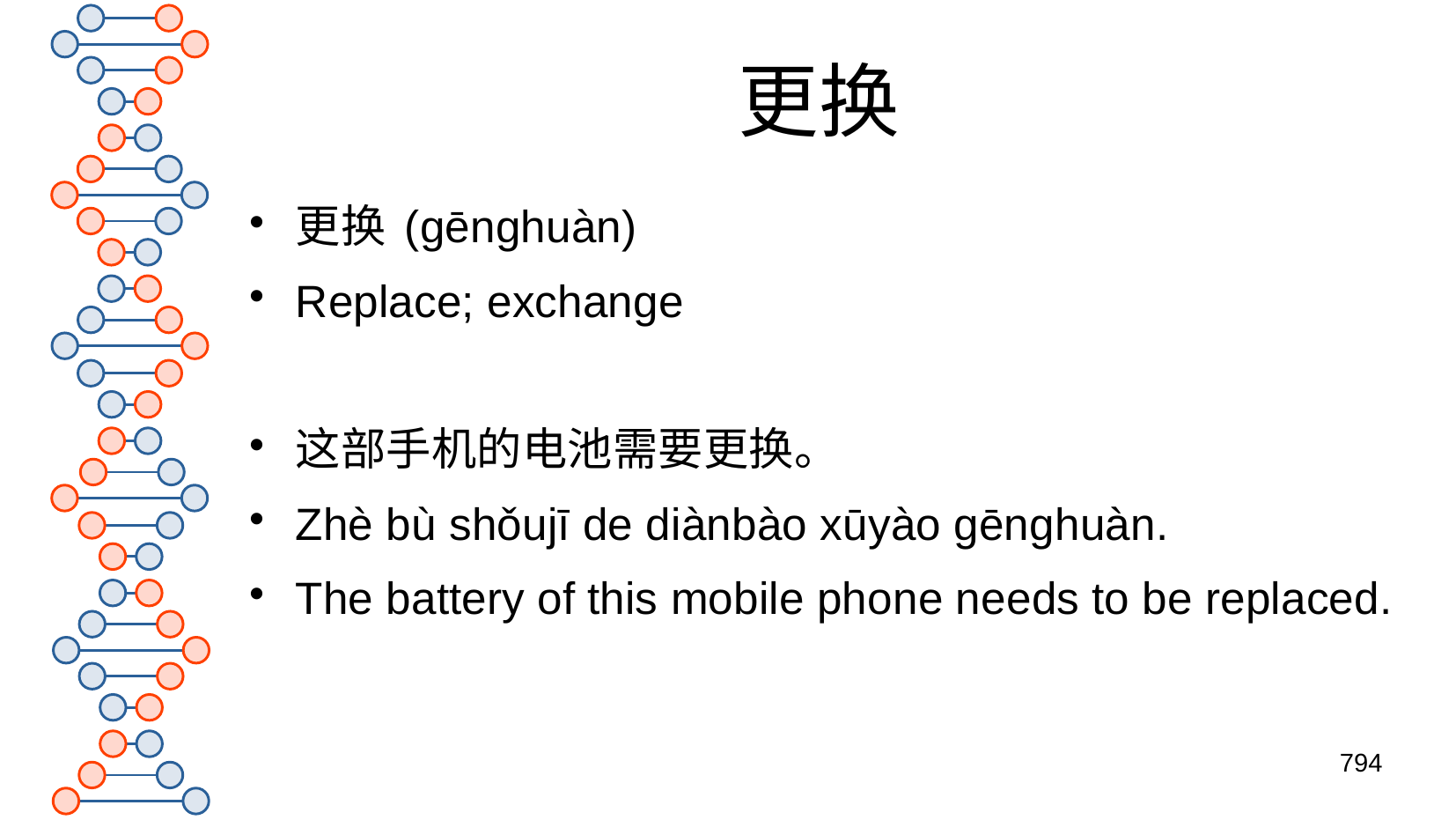

# 更换
更换 (gēnghuàn)
Replace; exchange

这部手机的电池需要更换。
Zhè bù shǒujī de diànbào xūyào gēnghuàn.
The battery of this mobile phone needs to be replaced.

794